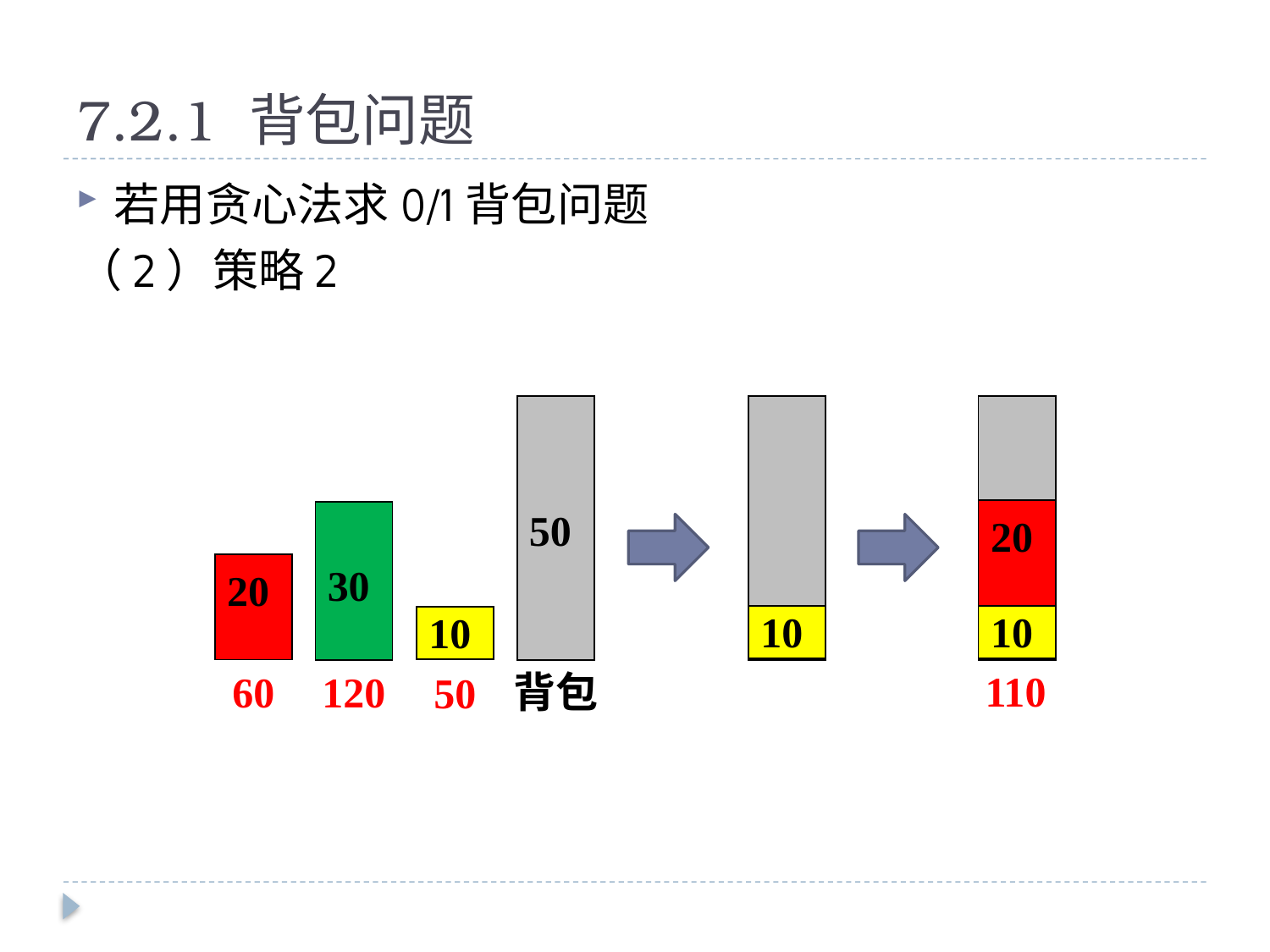

# 7.2.1 背包问题
若用贪心法求0/1背包问题
（2）策略2

 50

 30
 20
 10
背包
120
60
50

 20

 10
 10
110